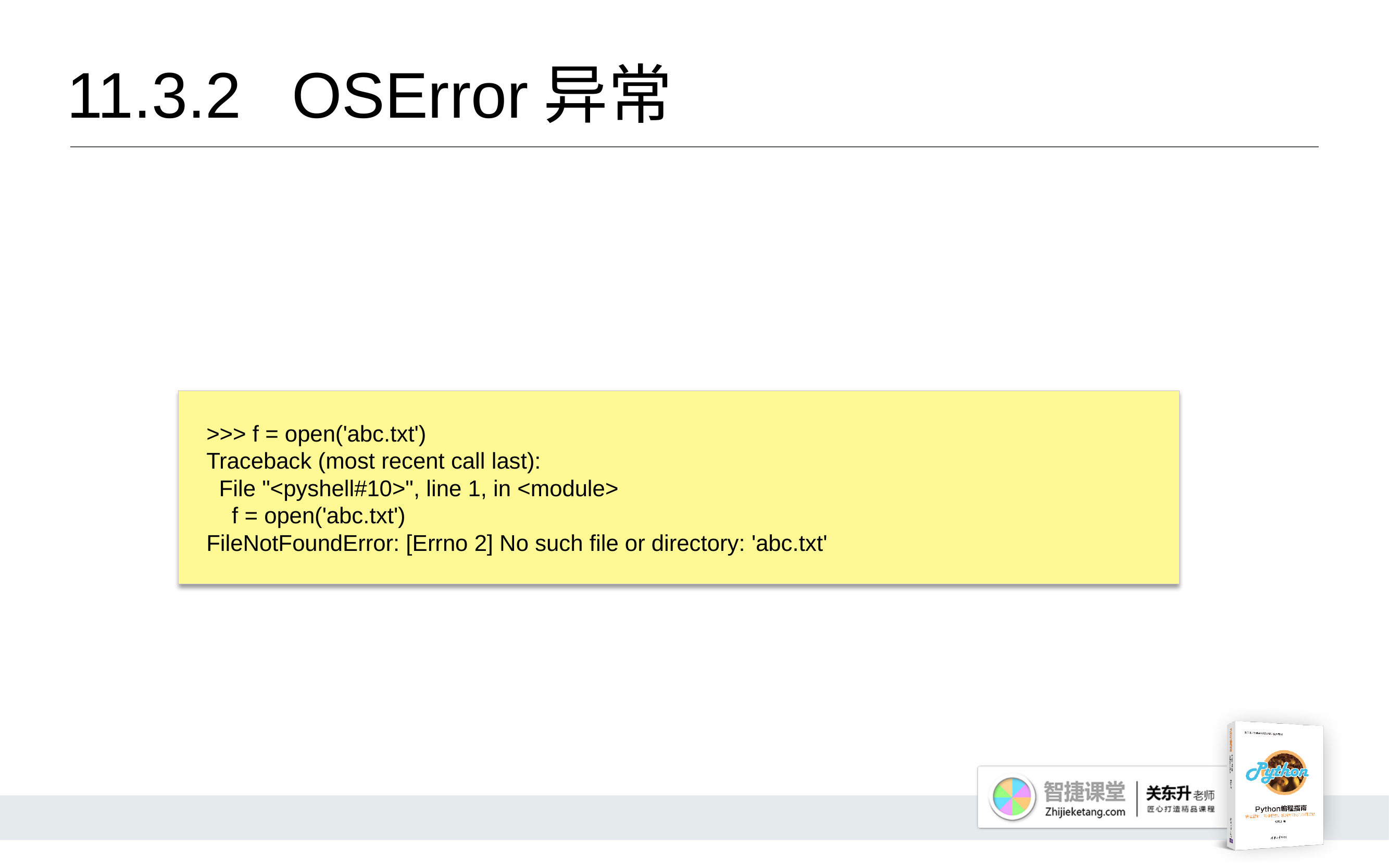

# 11.3.2 	OSError异常
>>> f = open('abc.txt')
Traceback (most recent call last):
  File "<pyshell#10>", line 1, in <module>
    f = open('abc.txt')
FileNotFoundError: [Errno 2] No such file or directory: 'abc.txt'